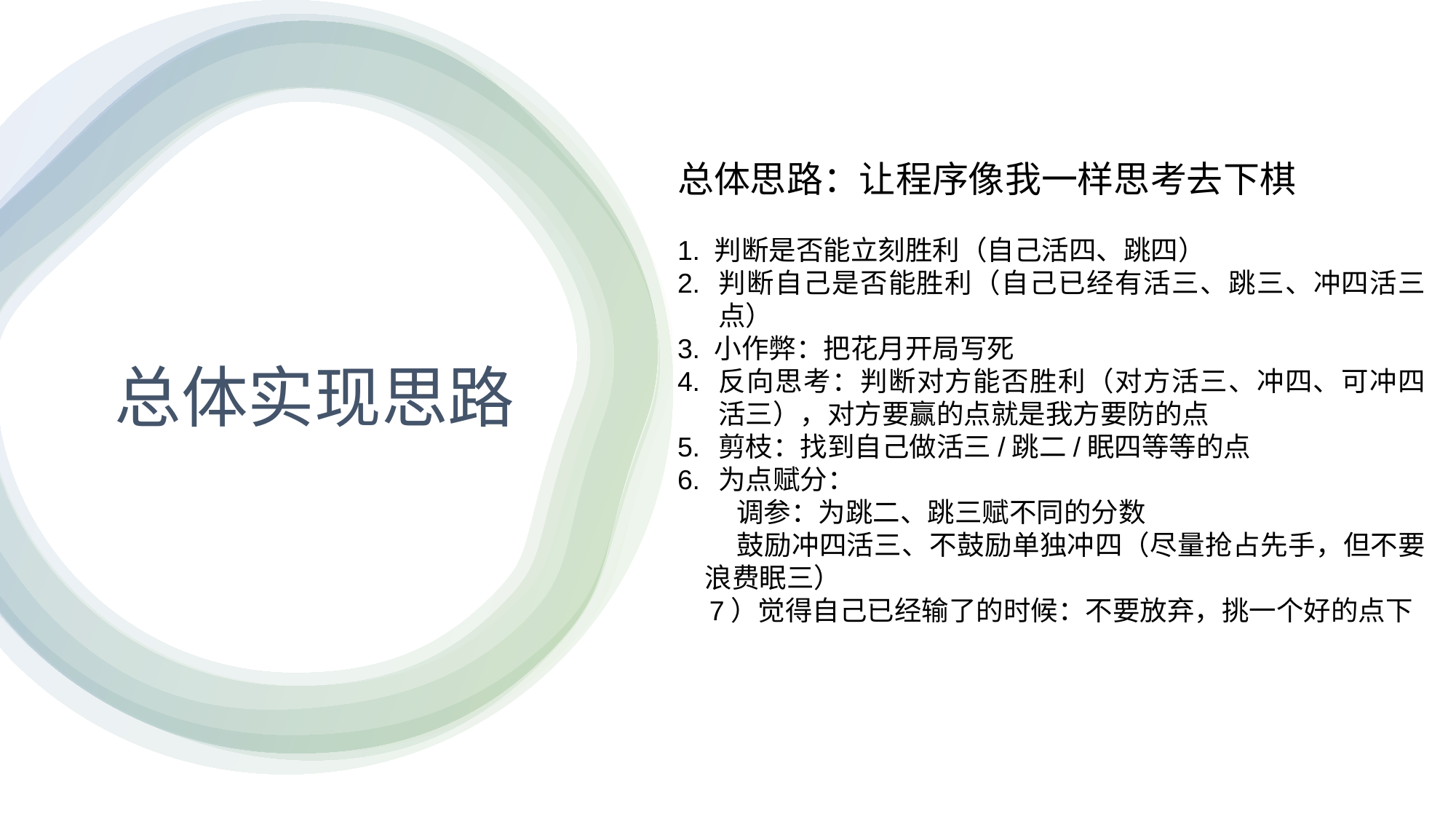

仅仅统计场上的活二数量是不够的

总体思路：让程序像我一样思考去下棋

1. 判断是否能立刻胜利（自己活四、跳四）
判断自己是否能胜利（自己已经有活三、跳三、冲四活三点）
3. 小作弊：把花月开局写死
反向思考：判断对方能否胜利（对方活三、冲四、可冲四活三），对方要赢的点就是我方要防的点
剪枝：找到自己做活三/跳二/眠四等等的点
为点赋分：
调参：为跳二、跳三赋不同的分数
鼓励冲四活三、不鼓励单独冲四（尽量抢占先手，但不要浪费眠三）
7）觉得自己已经输了的时候：不要放弃，挑一个好的点下
# 总体实现思路